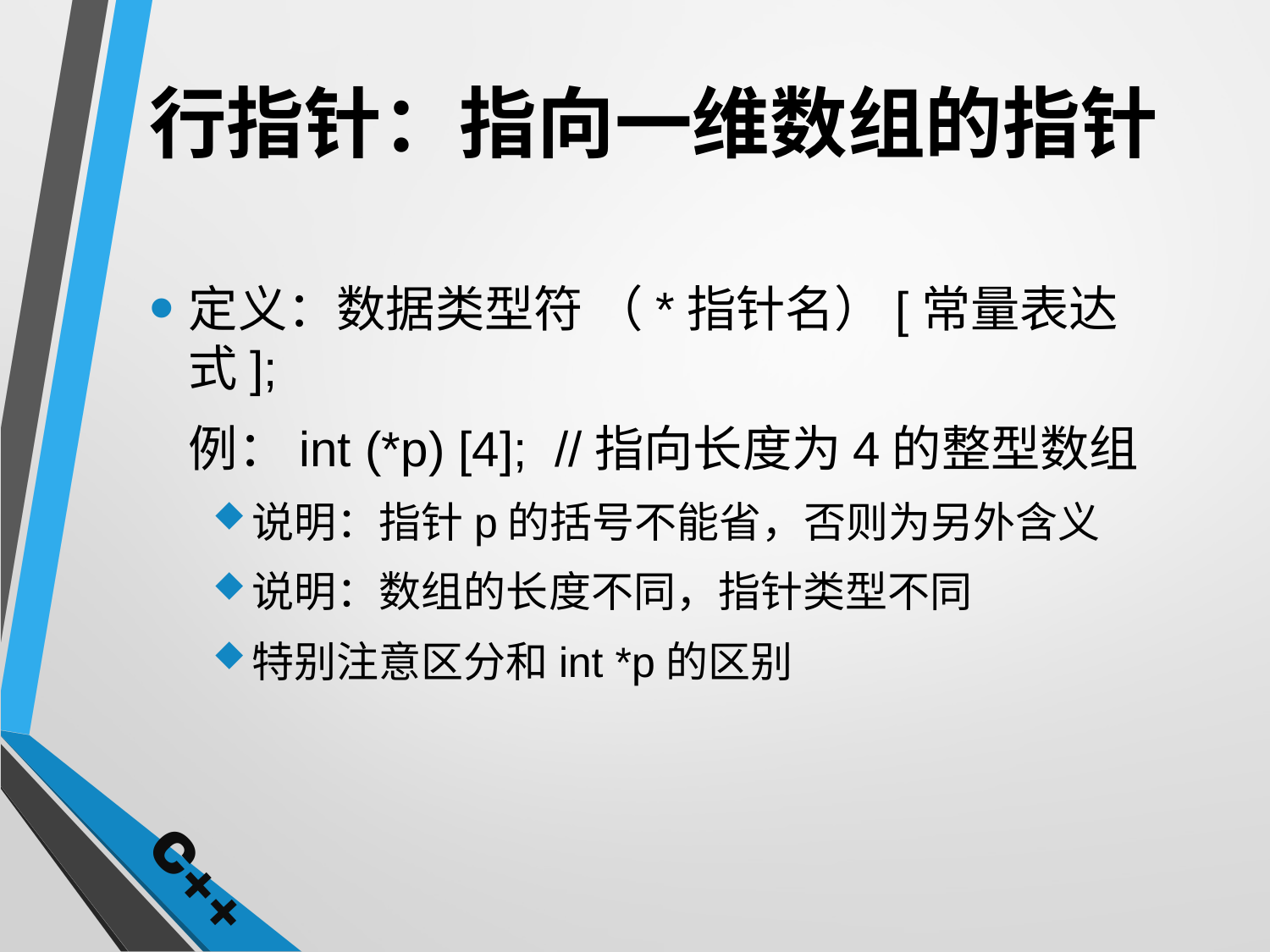

# 行指针：指向一维数组的指针
定义：数据类型符 （*指针名）[常量表达式];
	例：int (*p) [4];  //指向长度为4的整型数组
说明：指针p的括号不能省，否则为另外含义
说明：数组的长度不同，指针类型不同
特别注意区分和int *p的区别